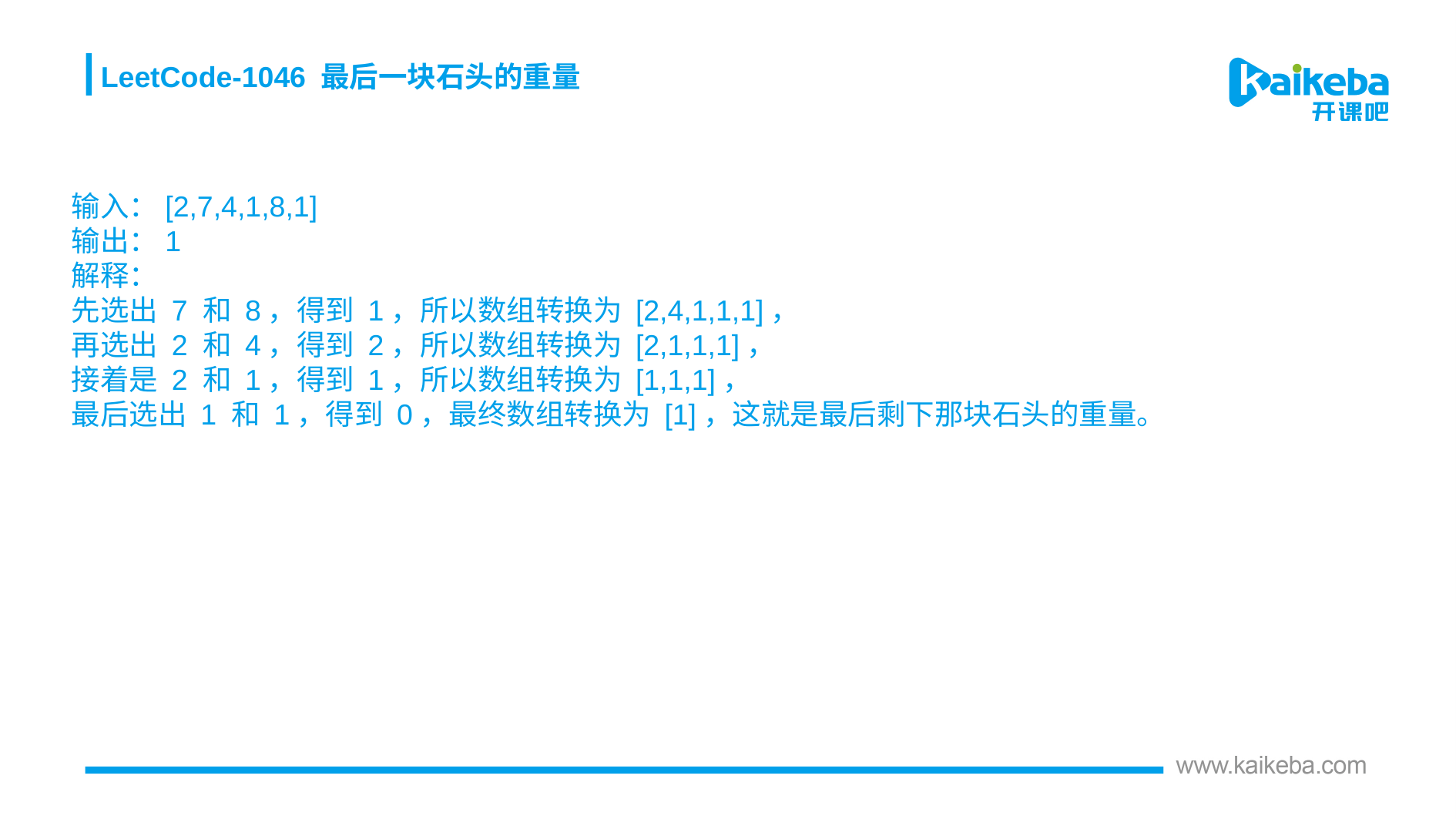

LeetCode-1046 最后一块石头的重量
输入：[2,7,4,1,8,1]
输出：1
解释：
先选出 7 和 8，得到 1，所以数组转换为 [2,4,1,1,1]，
再选出 2 和 4，得到 2，所以数组转换为 [2,1,1,1]，
接着是 2 和 1，得到 1，所以数组转换为 [1,1,1]，
最后选出 1 和 1，得到 0，最终数组转换为 [1]，这就是最后剩下那块石头的重量。